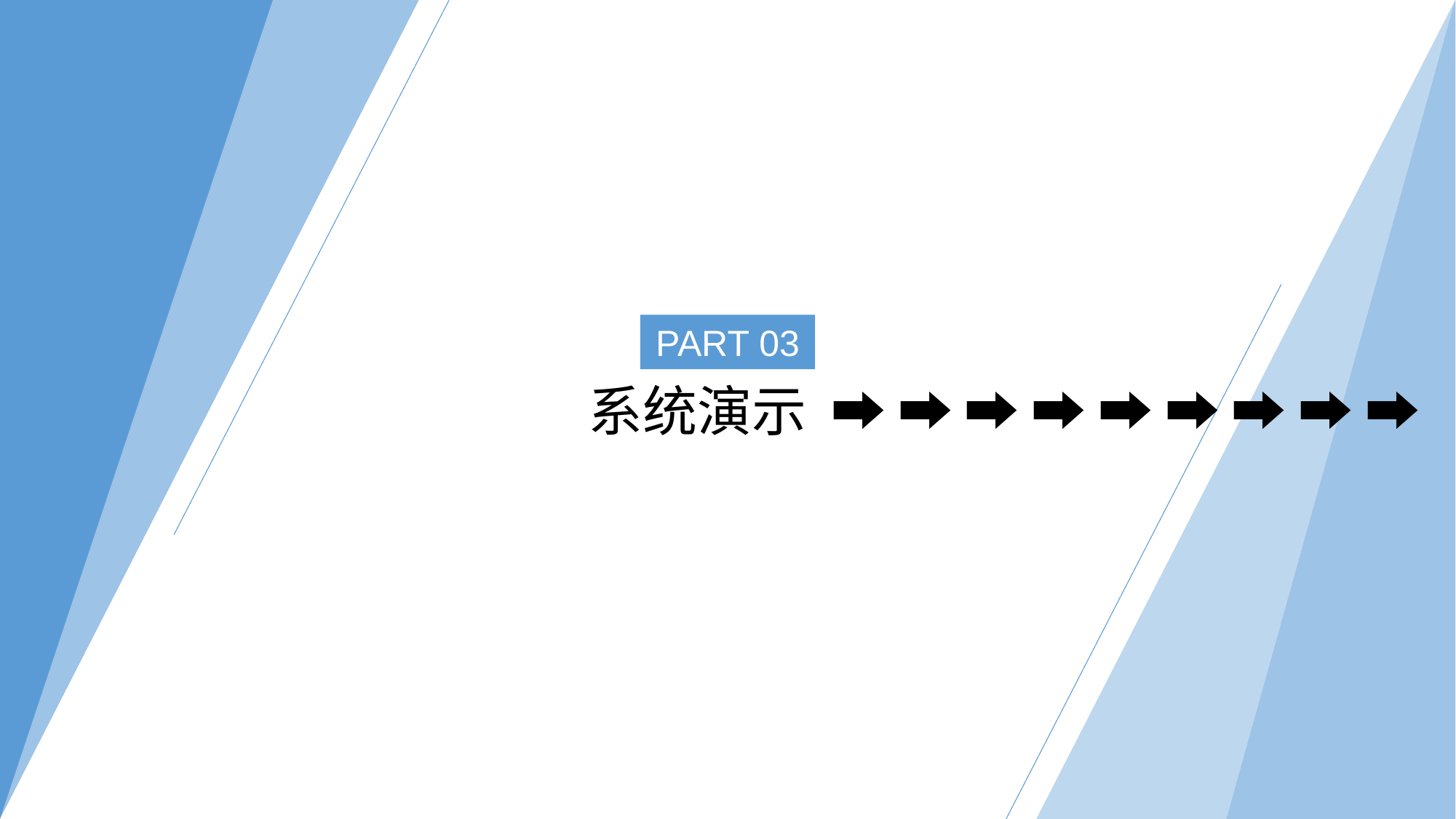

PART 03
     系统演示  ➡ ➡ ➡ ➡ ➡ ➡ ➡ ➡ ➡️